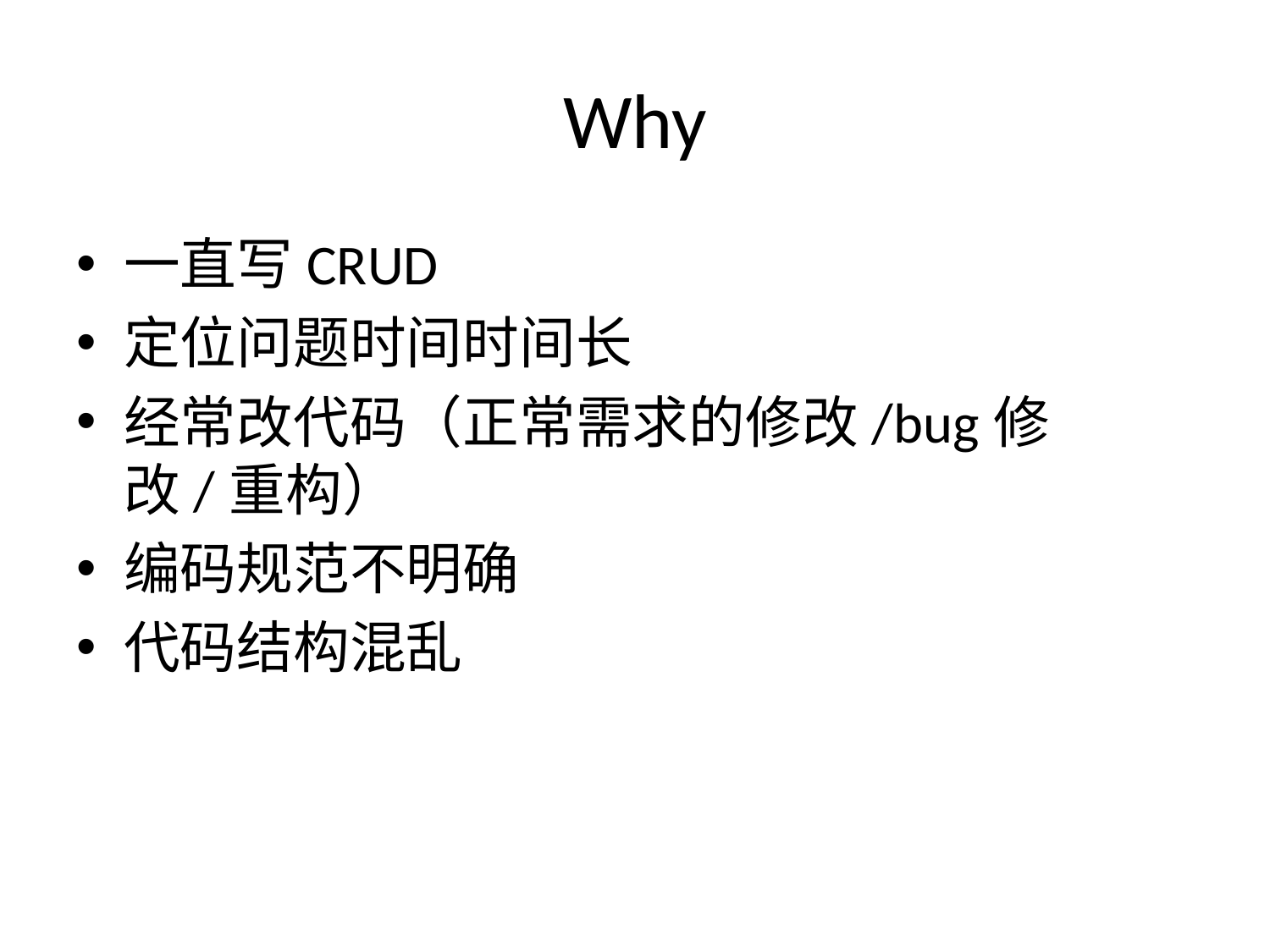

# Why
一直写CRUD
定位问题时间时间长
经常改代码（正常需求的修改/bug修改/重构）
编码规范不明确
代码结构混乱